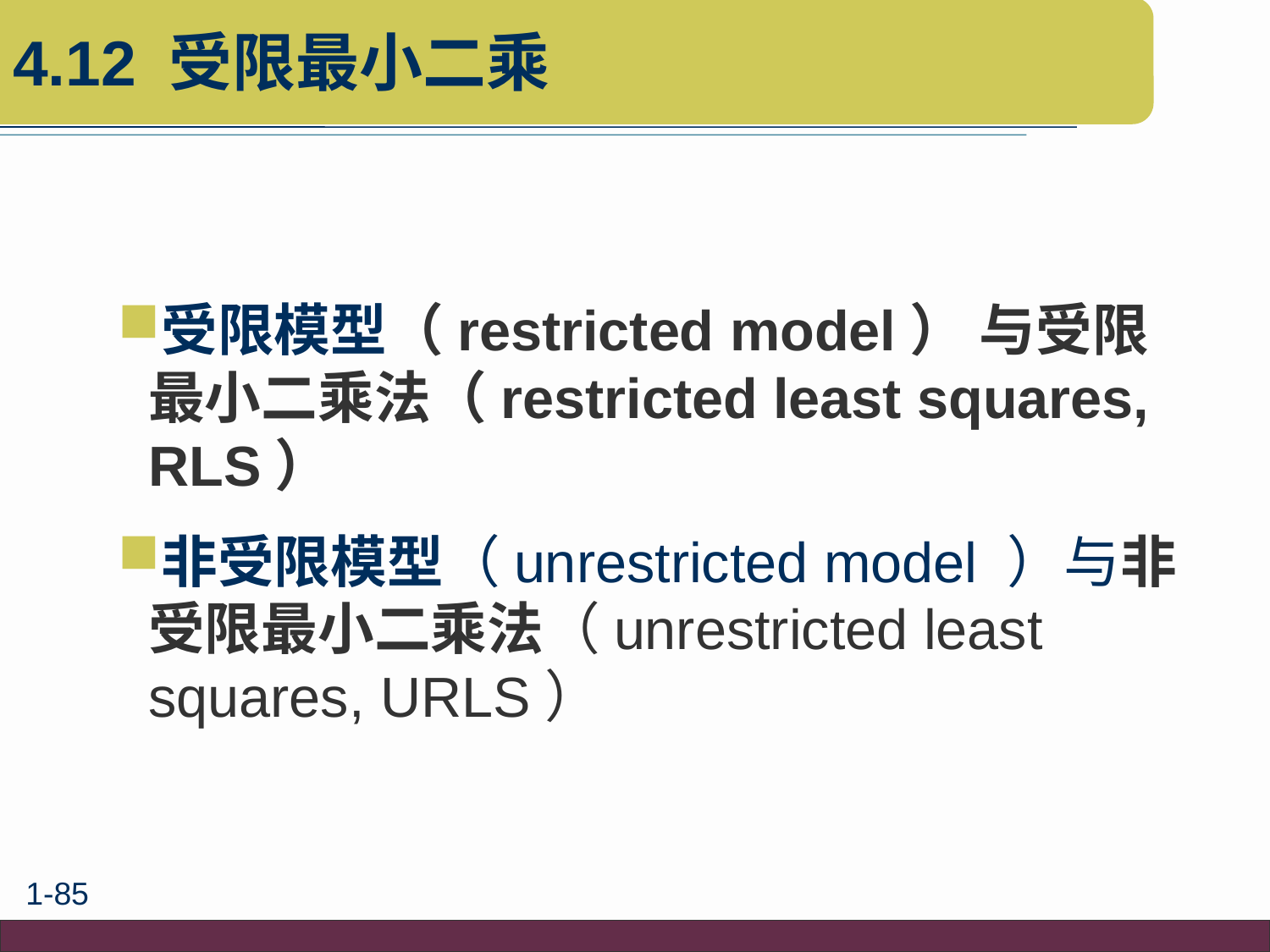

# 4.12 受限最小二乘

受限模型（restricted model） 与受限最小二乘法（restricted least squares, RLS）
非受限模型（unrestricted model ）与非受限最小二乘法（unrestricted least squares, URLS）